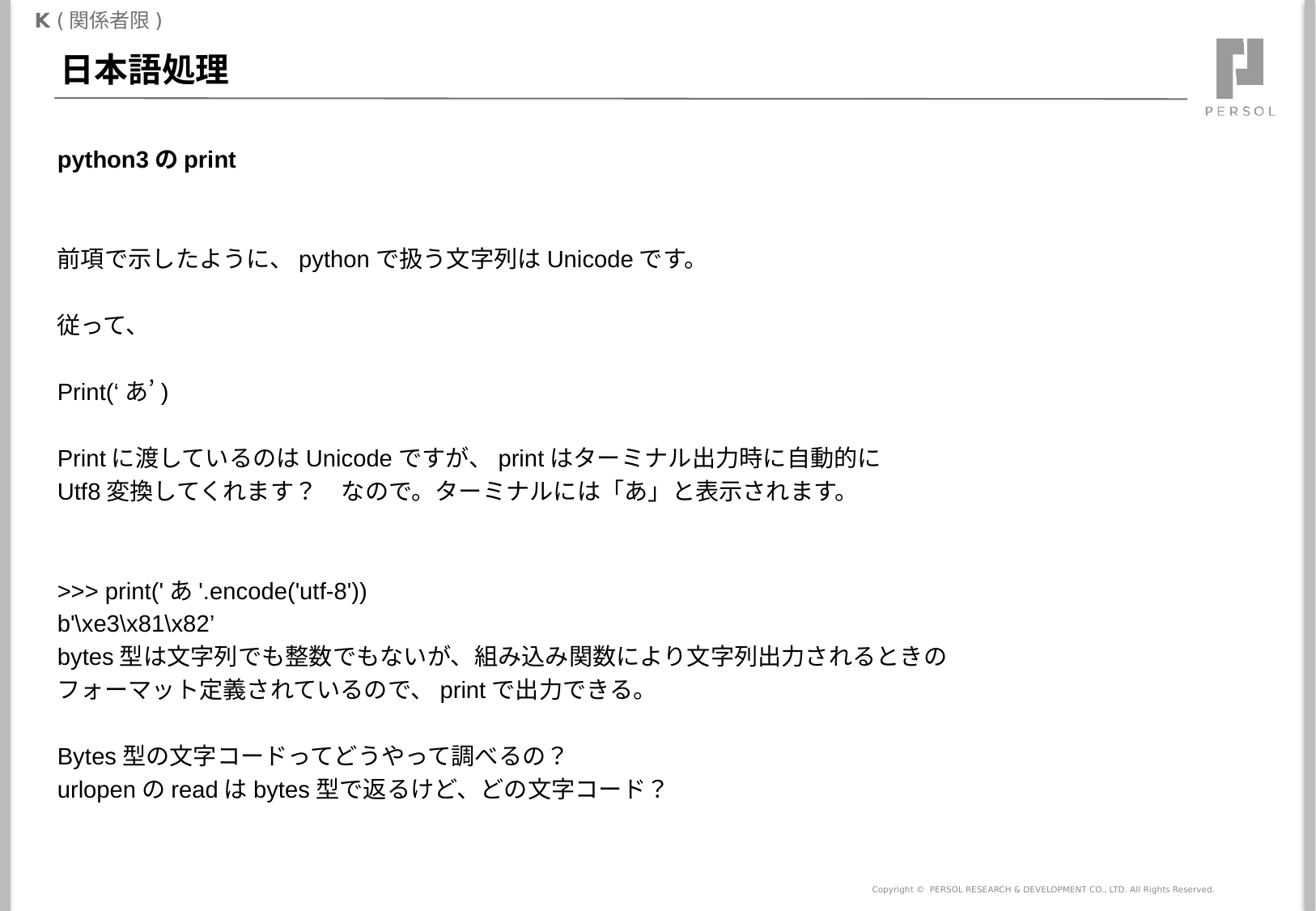

# 日本語処理
python3のprint

前項で示したように、pythonで扱う文字列はUnicodeです。

従って、

Print(‘あ’)

Printに渡しているのはUnicodeですが、printはターミナル出力時に自動的に
Utf8変換してくれます？　なので。ターミナルには「あ」と表示されます。

>>> print('あ'.encode('utf-8'))
b'\xe3\x81\x82’
bytes型は文字列でも整数でもないが、組み込み関数により文字列出力されるときの
フォーマット定義されているので、printで出力できる。

Bytes型の文字コードってどうやって調べるの？
urlopenのreadはbytes型で返るけど、どの文字コード？